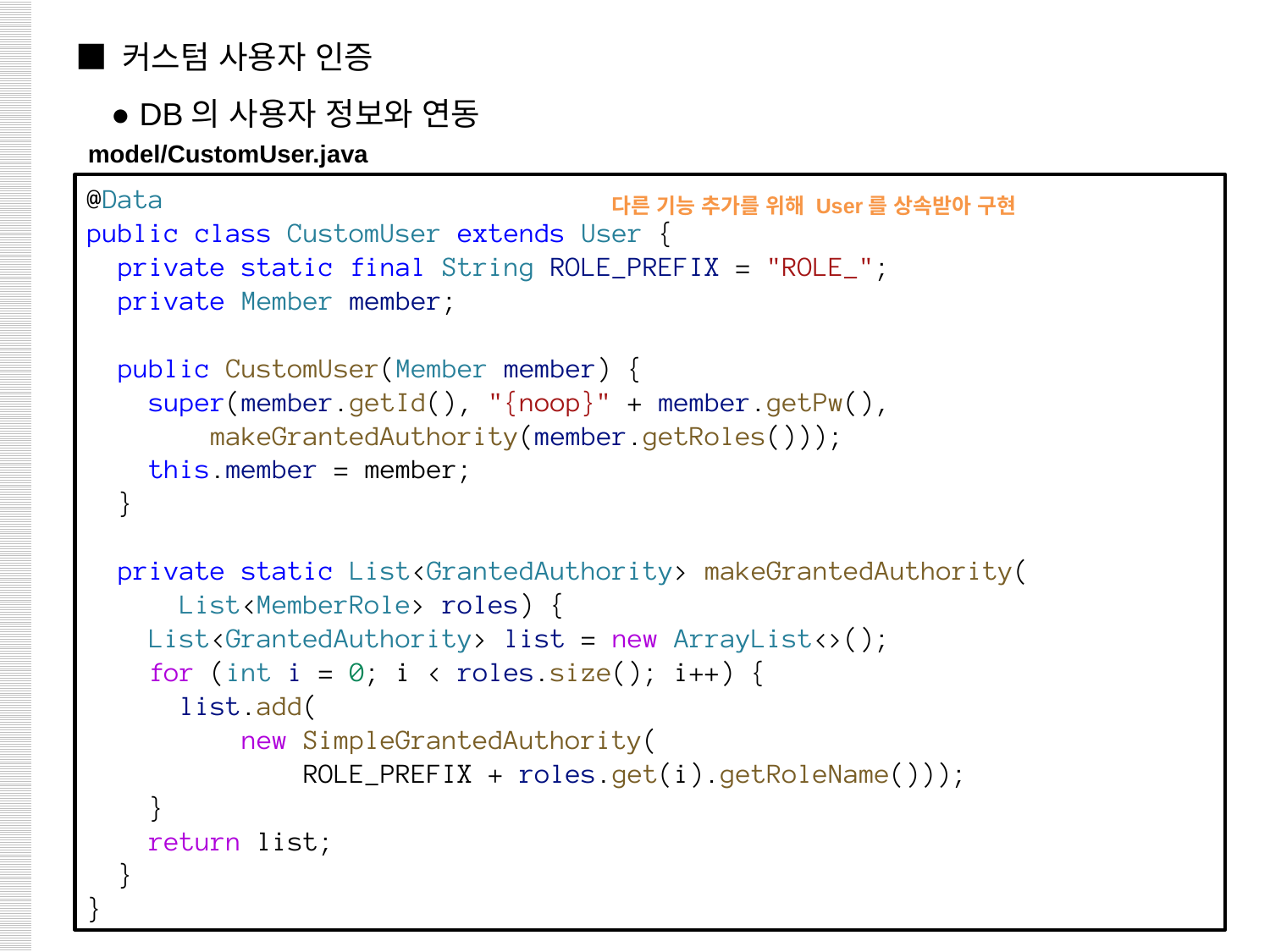

■ 커스텀 사용자 인증
    ● DB의 사용자 정보와 연동
model/CustomUser.java
@Data
public class CustomUser extends User {
  private static final String ROLE_PREFIX = "ROLE_";
  private Member member;
  public CustomUser(Member member) {
    super(member.getId(), "{noop}" + member.getPw(),
        makeGrantedAuthority(member.getRoles()));
    this.member = member;
  }
  private static List<GrantedAuthority> makeGrantedAuthority(
      List<MemberRole> roles) {
    List<GrantedAuthority> list = new ArrayList<>();
    for (int i = 0; i < roles.size(); i++) {
      list.add(
          new SimpleGrantedAuthority(
              ROLE_PREFIX + roles.get(i).getRoleName()));
    }
    return list;
  }
}
다른 기능 추가를 위해 User를 상속받아 구현